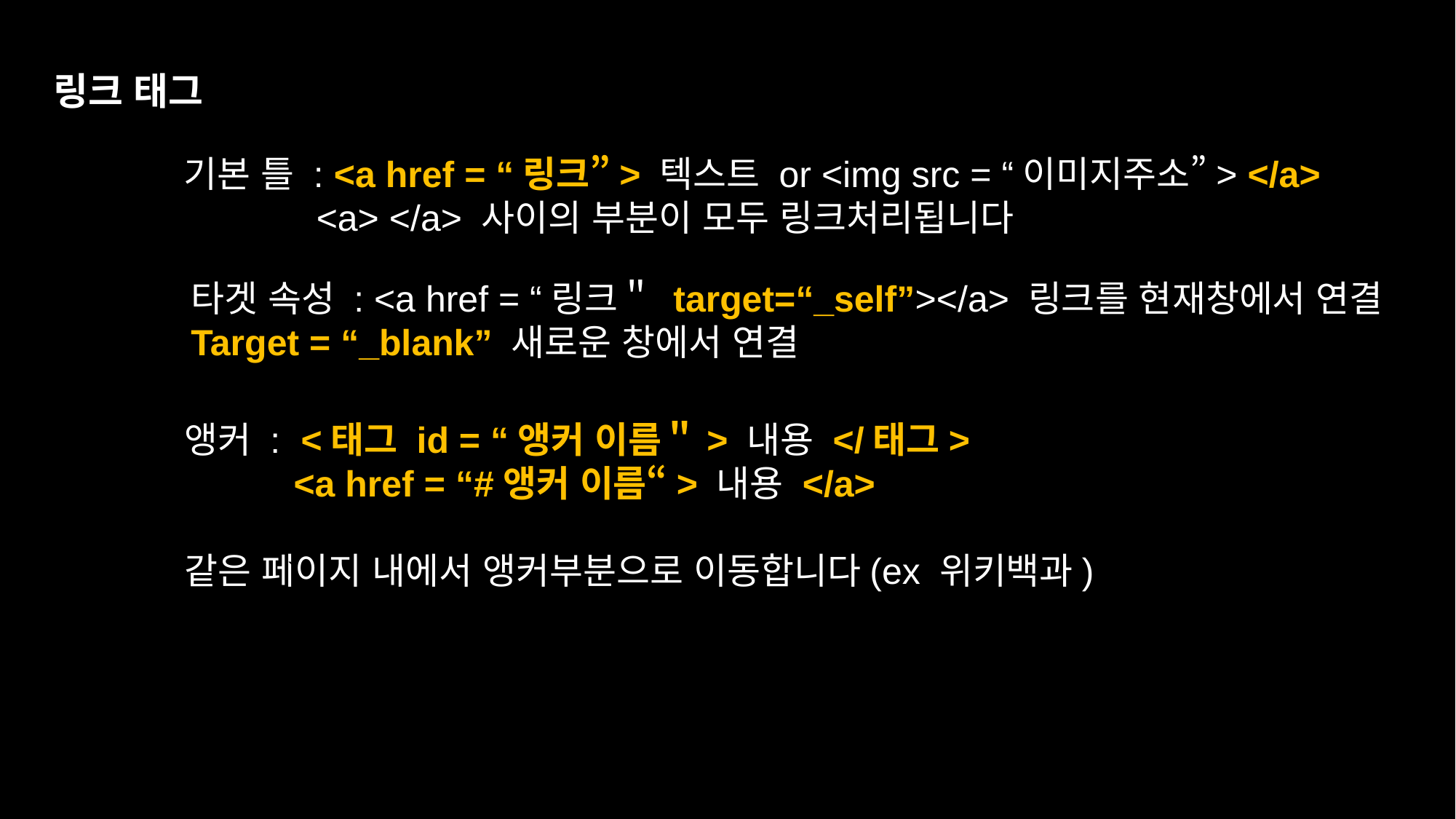

링크 태그
기본 틀 : <a href = “링크”> 텍스트 or <img src = “이미지주소”> </a>
             <a> </a> 사이의 부분이 모두 링크처리됩니다
타겟 속성 : <a href = “링크＂ target=“_self”></a> 링크를 현재창에서 연결
Target = “_blank” 새로운 창에서 연결
타겟
앵커 :  <태그 id = “앵커 이름＂> 내용 </태그>
	<a href = “#앵커 이름“> 내용 </a>

같은 페이지 내에서 앵커부분으로 이동합니다(ex 위키백과)
`